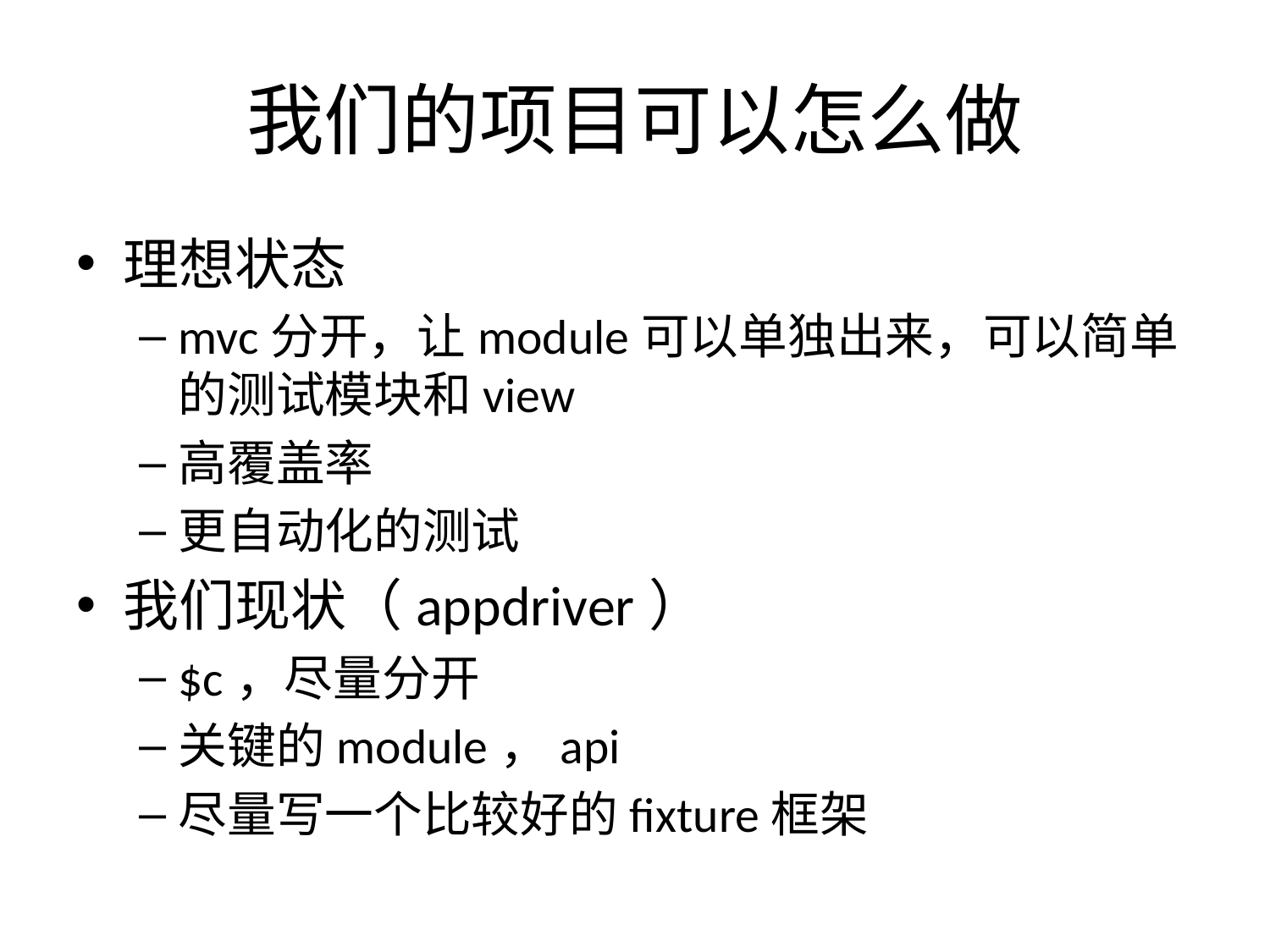

# 我们的项目可以怎么做
理想状态
mvc分开，让module可以单独出来，可以简单的测试模块和view
高覆盖率
更自动化的测试
我们现状（appdriver）
$c，尽量分开
关键的module，api
尽量写一个比较好的fixture框架